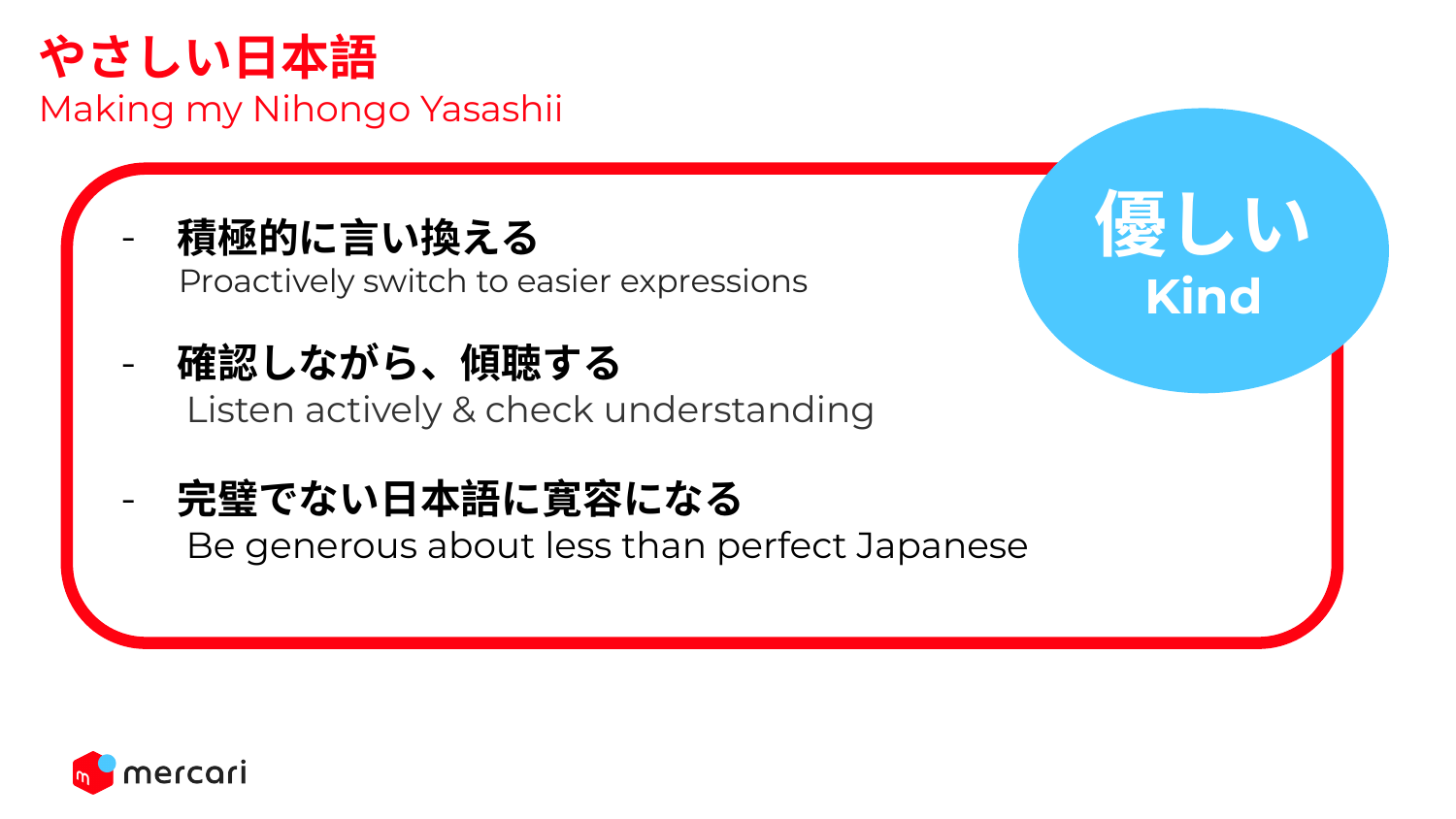

やさしい日本語
Making my Nihongo Yasashii

優しい
Kind
積極的に言い換える
        Proactively switch to easier expressions

確認しながら、傾聴する
　　Listen actively & check understanding

完璧でない日本語に寛容になる
　　Be generous about less than perfect Japanese